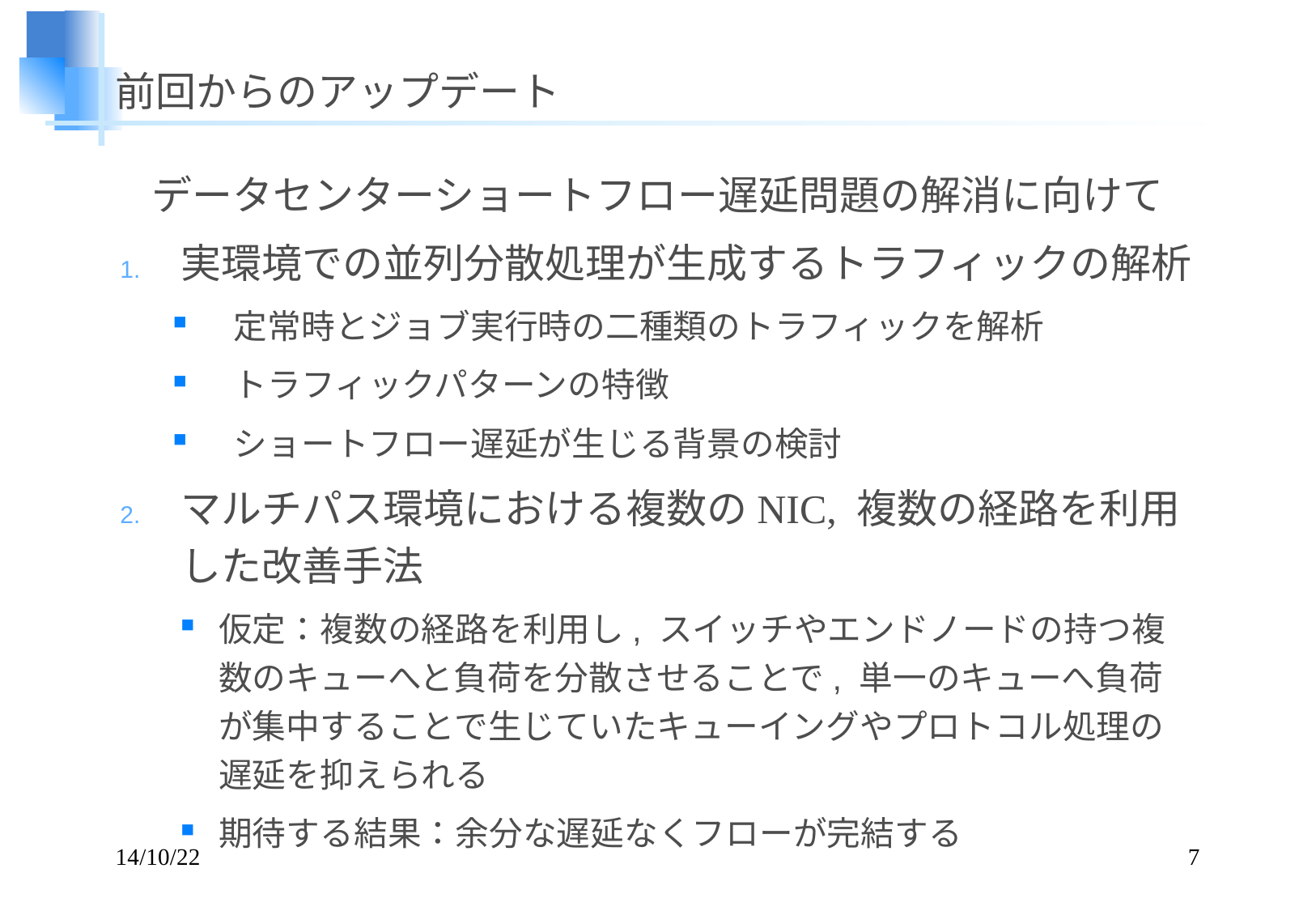

# 前回からのアップデート
データセンターショートフロー遅延問題の解消に向けて
実環境での並列分散処理が生成するトラフィックの解析
定常時とジョブ実行時の二種類のトラフィックを解析
トラフィックパターンの特徴
ショートフロー遅延が生じる背景の検討
マルチパス環境における複数のNIC, 複数の経路を利用した改善手法
仮定：複数の経路を利用し, スイッチやエンドノードの持つ複数のキューへと負荷を分散させることで, 単一のキューへ負荷が集中することで生じていたキューイングやプロトコル処理の遅延を抑えられる
期待する結果：余分な遅延なくフローが完結する
14/10/22
7